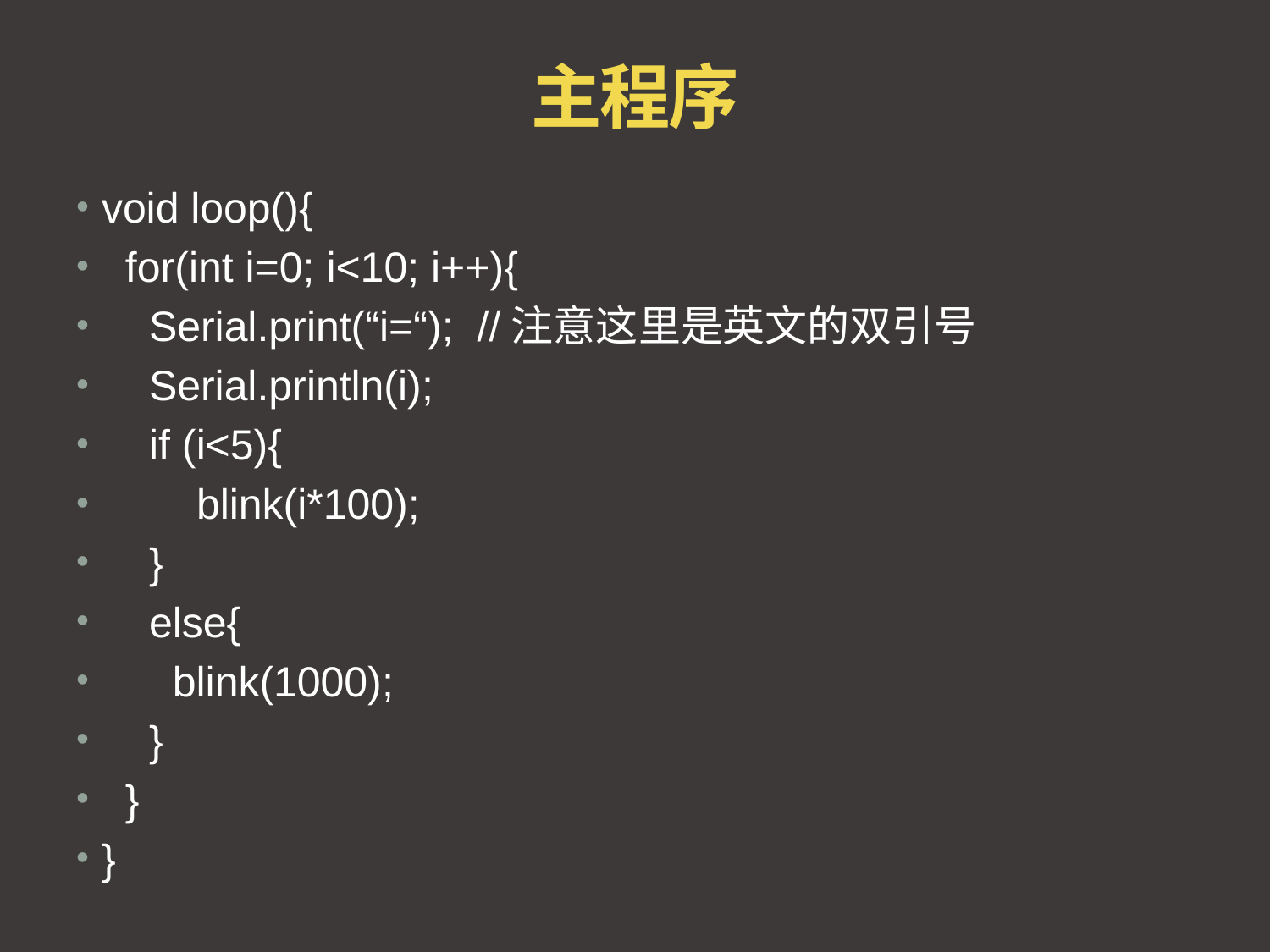

# 主程序
void loop(){
  for(int i=0; i<10; i++){
    Serial.print(“i=“);  //注意这里是英文的双引号
    Serial.println(i);
    if (i<5){
        blink(i*100);
    }
    else{
      blink(1000);
    }
  }
}